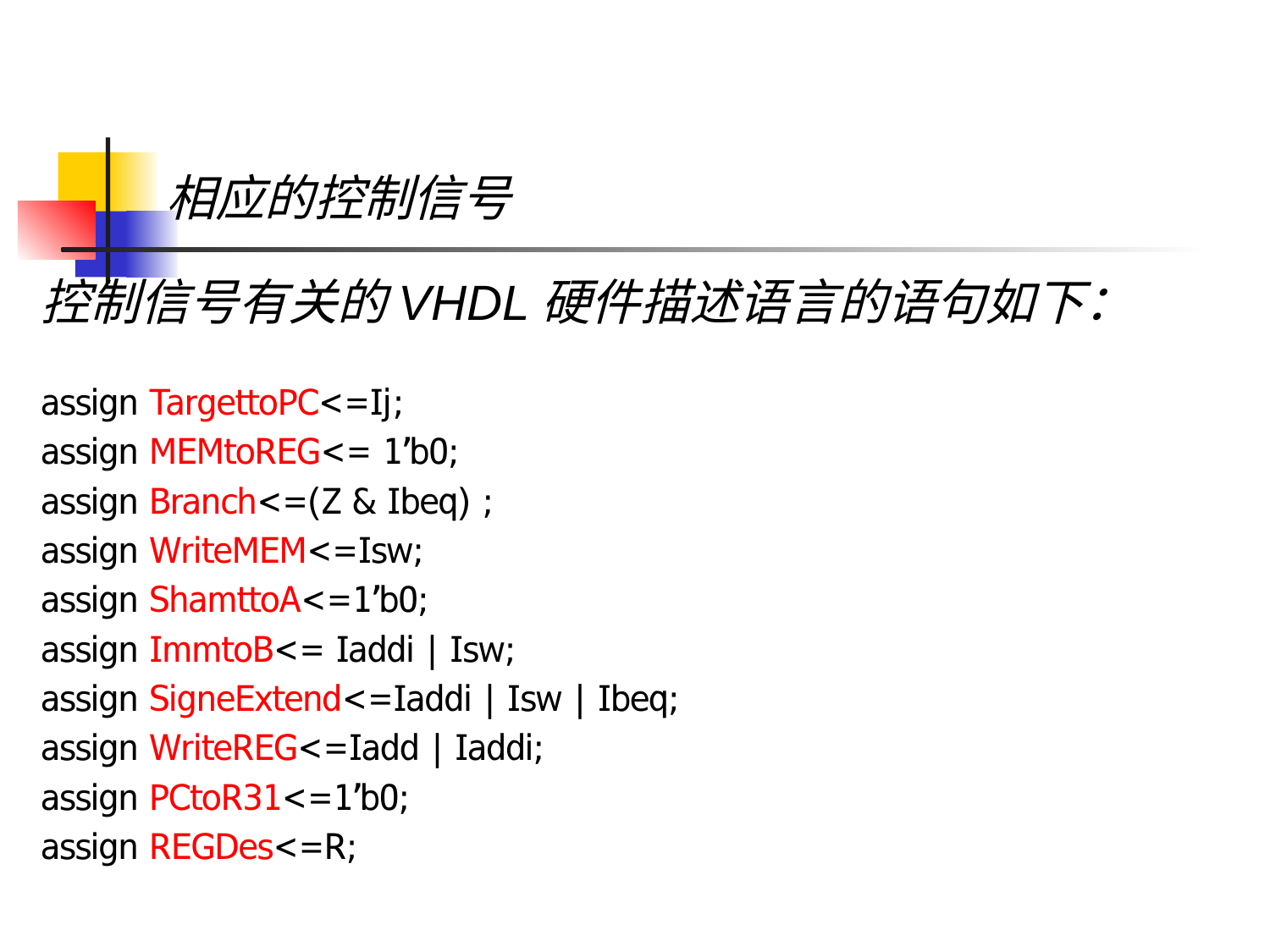

# 相应的控制信号
控制信号有关的VHDL硬件描述语言的语句如下：

assign TargettoPC<=Ij;
assign MEMtoREG<= 1’b0;
assign Branch<=(Z & Ibeq) ;
assign WriteMEM<=Isw;
assign ShamttoA<=1’b0;
assign ImmtoB<= Iaddi | Isw;
assign SigneExtend<=Iaddi | Isw | Ibeq;
assign WriteREG<=Iadd | Iaddi;
assign PCtoR31<=1’b0;
assign REGDes<=R;